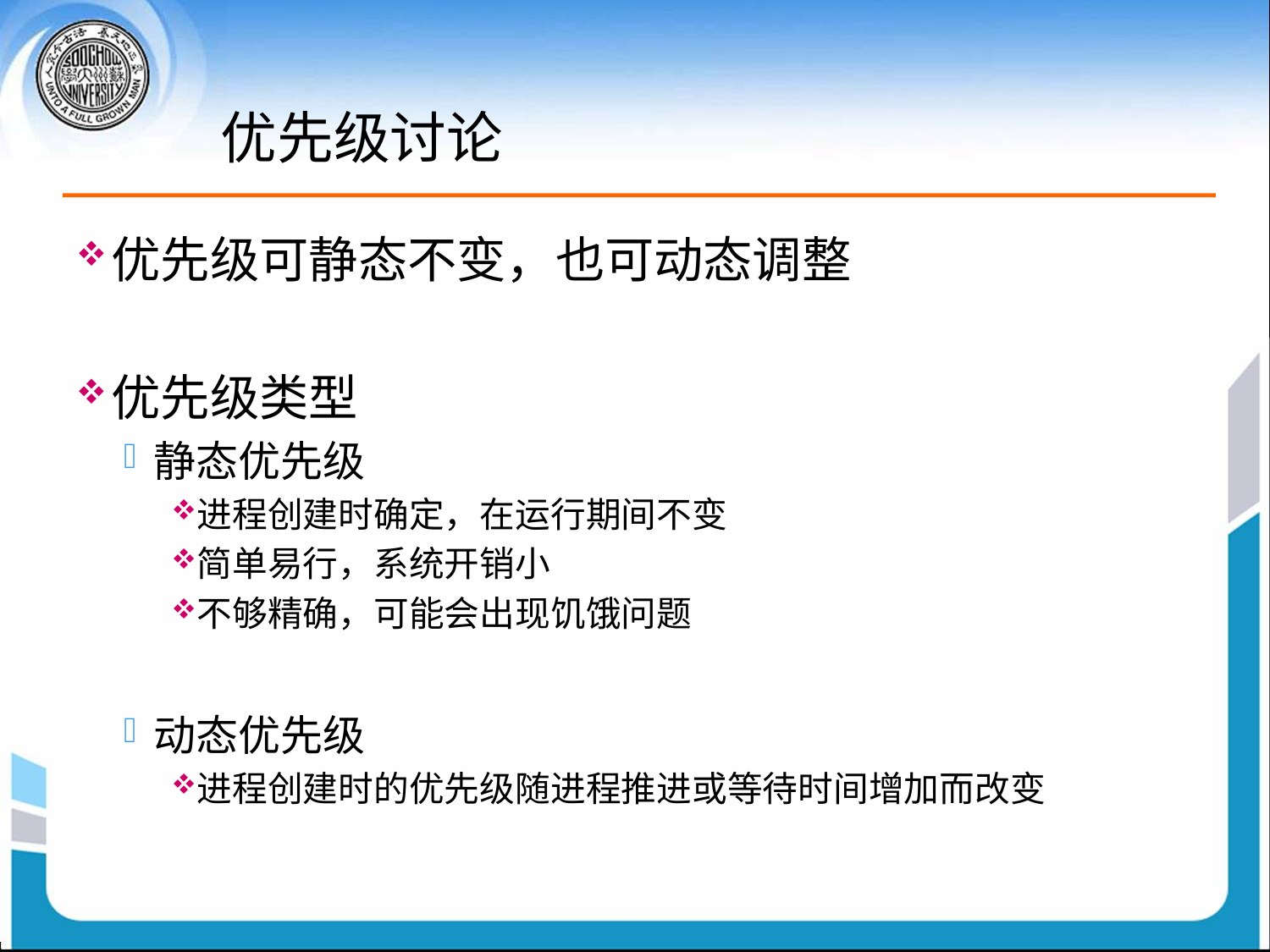

# 优先级讨论
优先级可静态不变，也可动态调整

优先级类型
静态优先级
进程创建时确定，在运行期间不变
简单易行，系统开销小
不够精确，可能会出现饥饿问题

动态优先级
进程创建时的优先级随进程推进或等待时间增加而改变